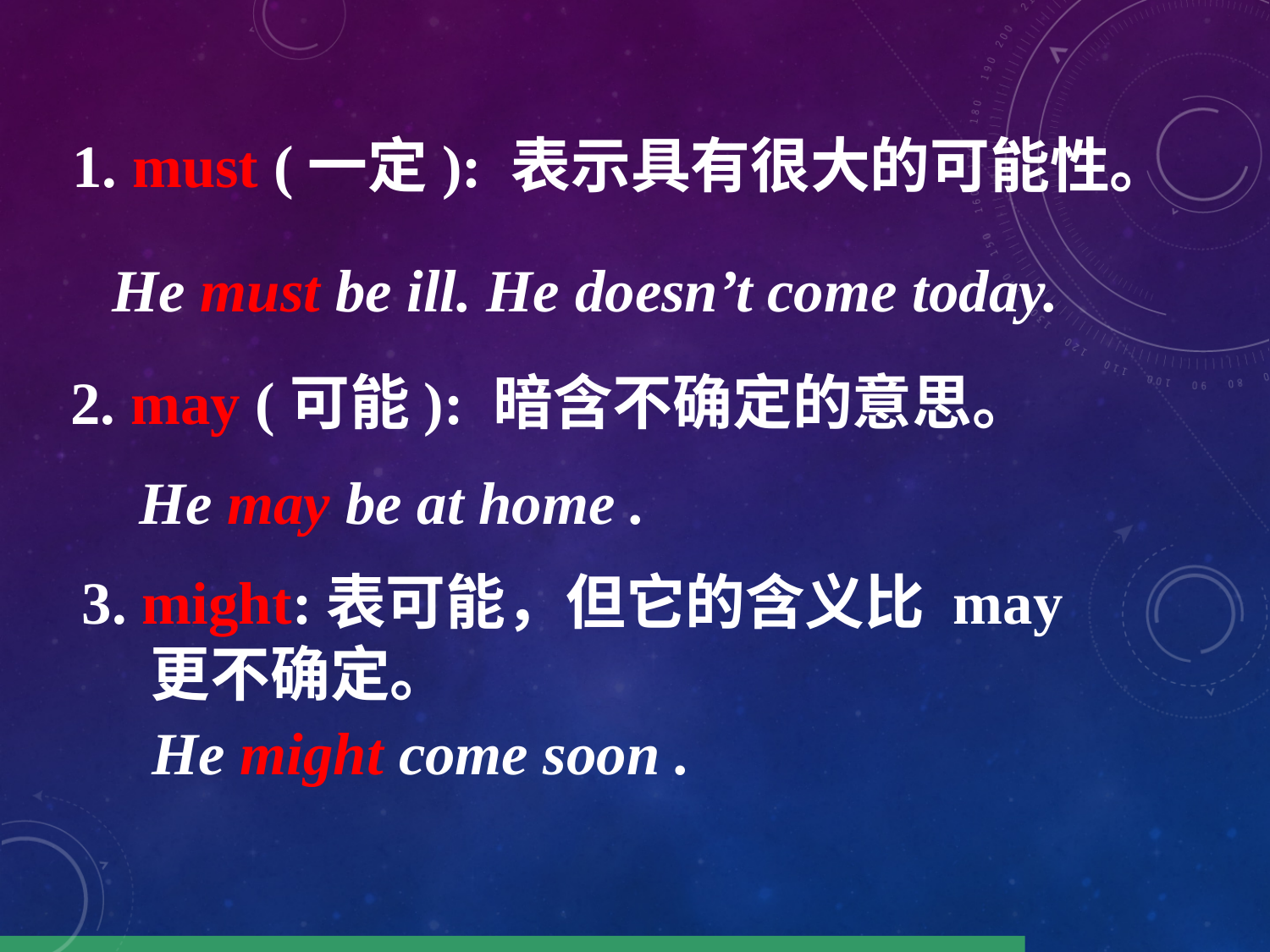

1. must (一定): 表示具有很大的可能性。
He must be ill. He doesn’t come today.
2. may (可能): 暗含不确定的意思。
He may be at home .
3. might:表可能，但它的含义比 may
    更不确定。
He might come soon .